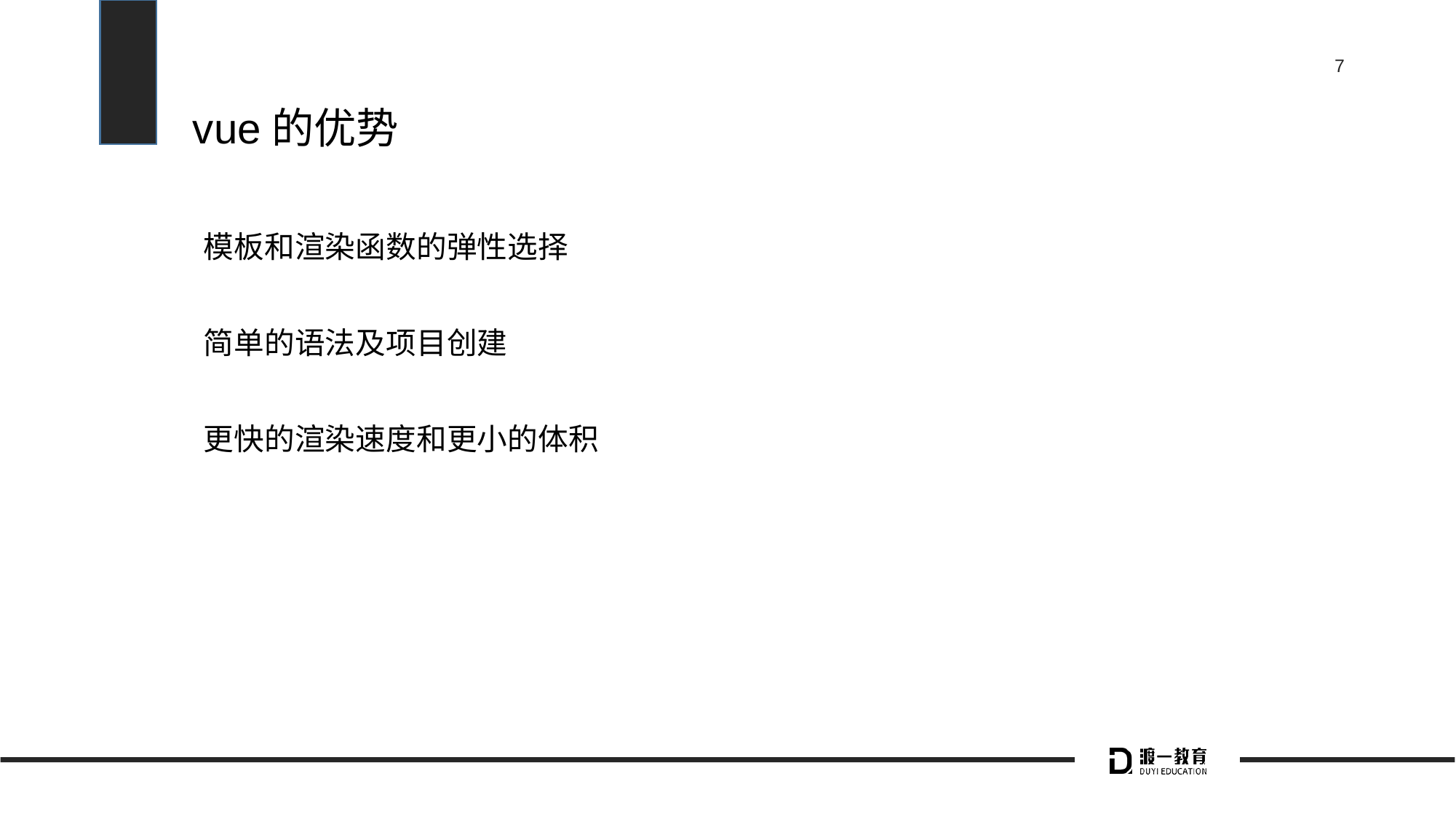

# vue的优势
模板和渲染函数的弹性选择

简单的语法及项目创建

更快的渲染速度和更小的体积